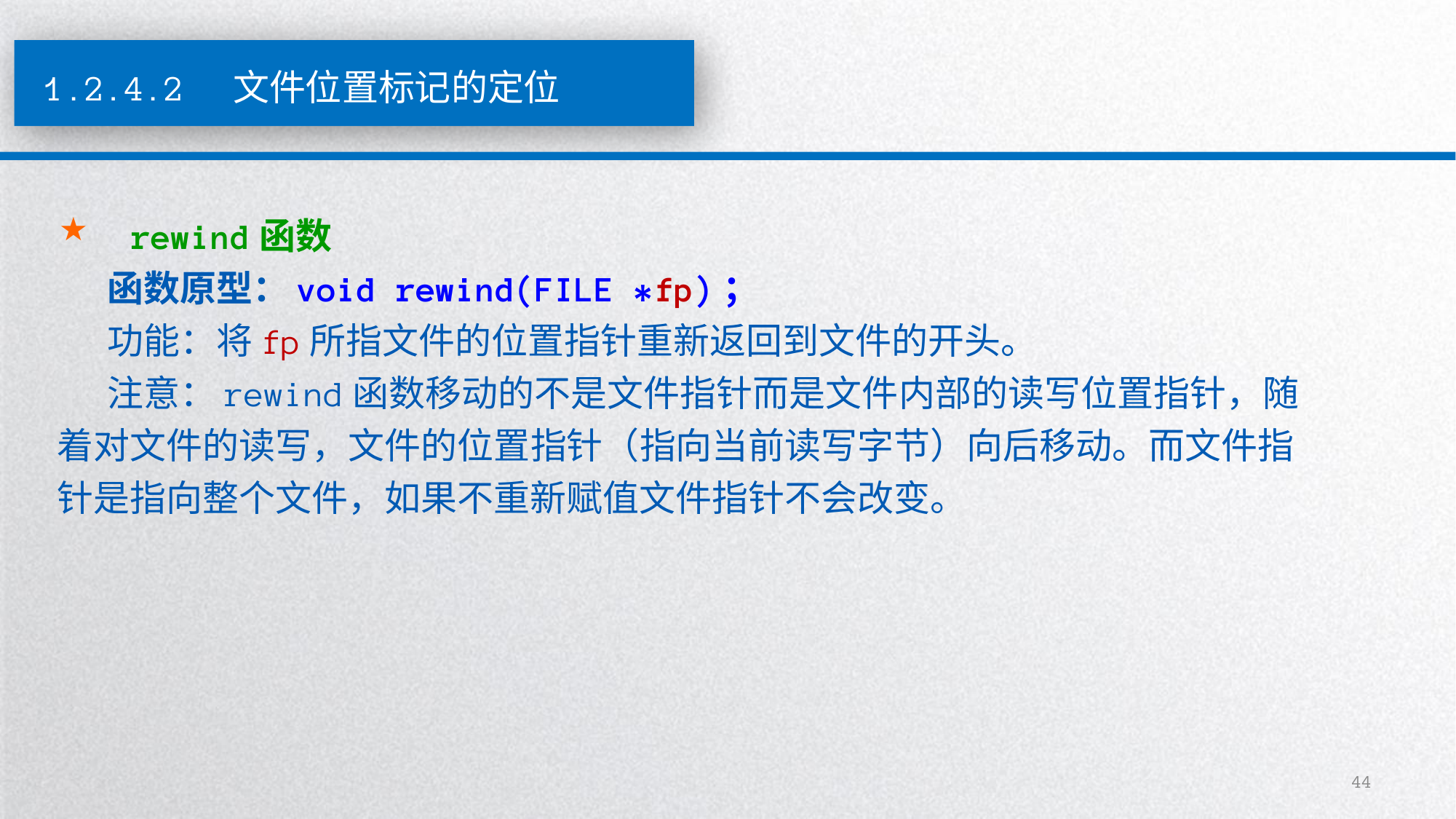

1.2.4.2  文件位置标记的定位
 rewind函数
     函数原型：void rewind(FILE *fp)；
     功能：将fp所指文件的位置指针重新返回到文件的开头。
     注意：rewind函数移动的不是文件指针而是文件内部的读写位置指针，随着对文件的读写，文件的位置指针（指向当前读写字节）向后移动。而文件指针是指向整个文件，如果不重新赋值文件指针不会改变。
44